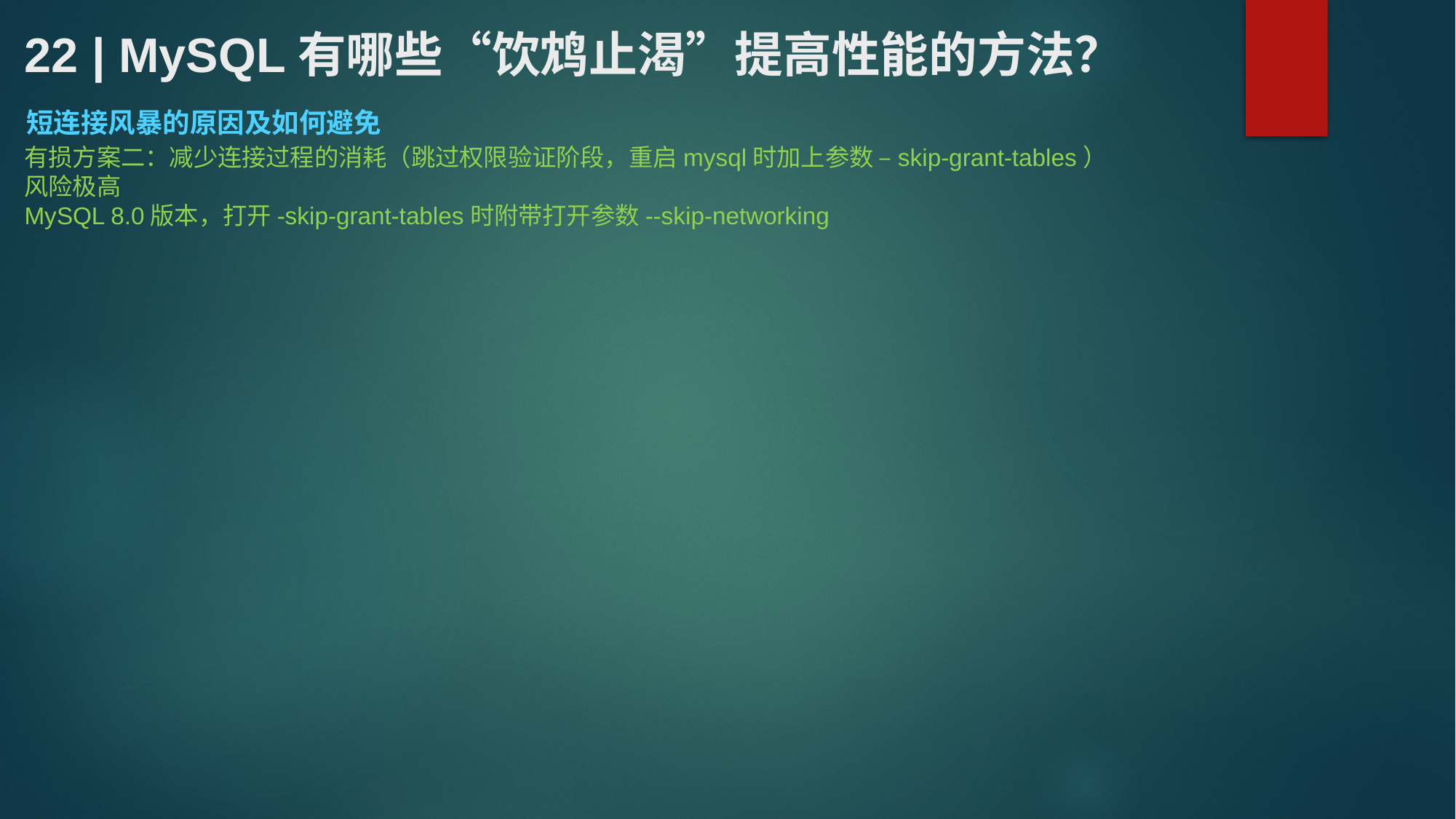

# 22 | MySQL有哪些“饮鸩止渴”提高性能的方法？
短连接风暴的原因及如何避免
有损方案二：减少连接过程的消耗（跳过权限验证阶段，重启mysql时加上参数 –skip-grant-tables）
风险极高
MySQL 8.0版本，打开-skip-grant-tables时附带打开参数--skip-networking